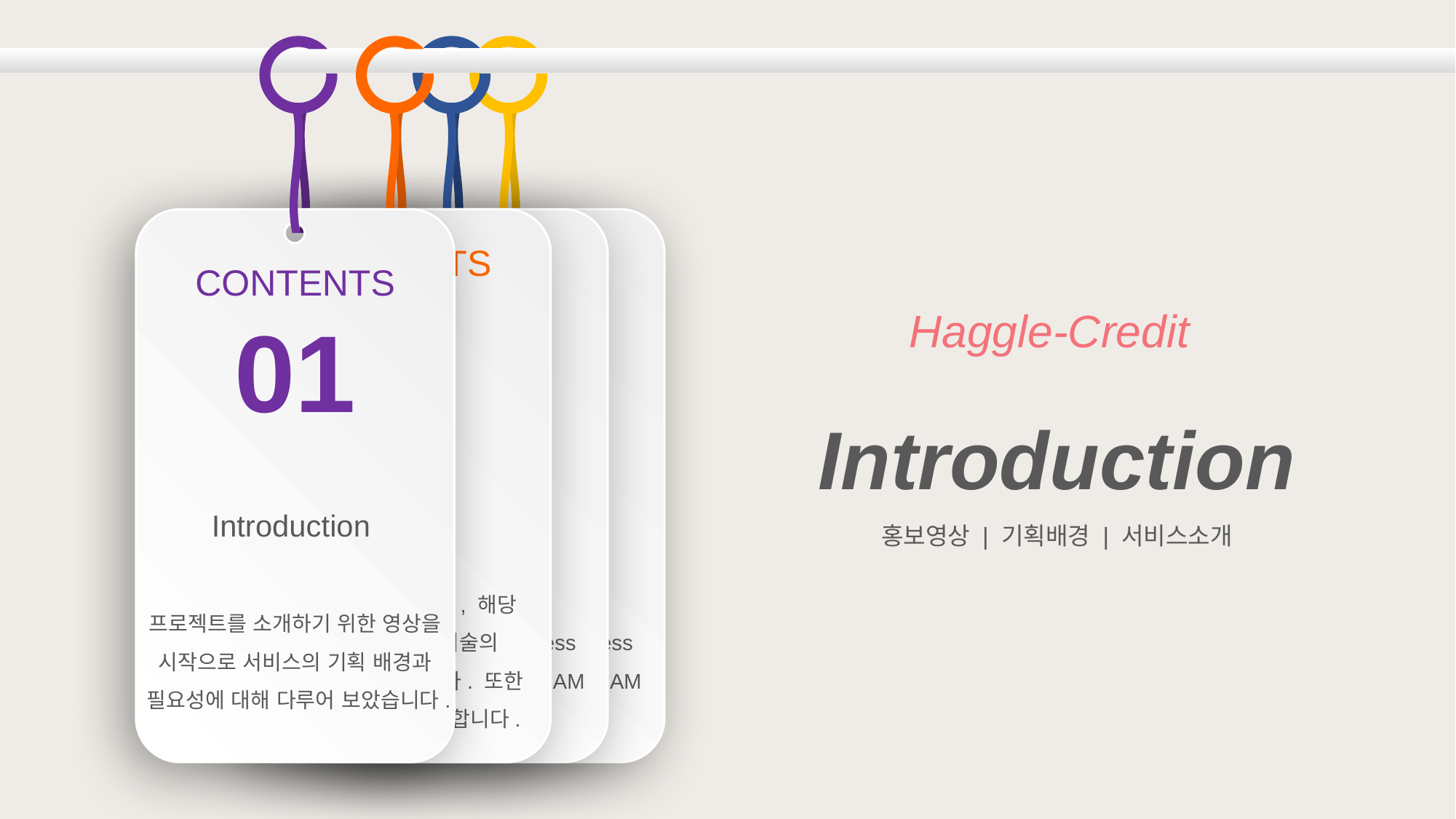

CONTENTS
01

Introduction

프로젝트를 소개하기 위한 영상을 시작으로 서비스의 기획 배경과 필요성에 대해 다루어 보았습니다.

CONTENTS
02

Services

주요 기능을 다루면서, 해당 기능에 쓰인 주요 기술의 특이점을 강조했습니다. 또한 가이드에 맞추어 시연합니다.

CONTENTS
03

컨텐츠에 대한
내용을 적어요
Enjoy your stylish business and campus life with BIZCAM

CONTENTS
04

컨텐츠에 대한
내용을 적어요
Enjoy your stylish business and campus life with BIZCAM

Haggle-Credit
Introduction
홍보영상 | 기획배경 | 서비스소개